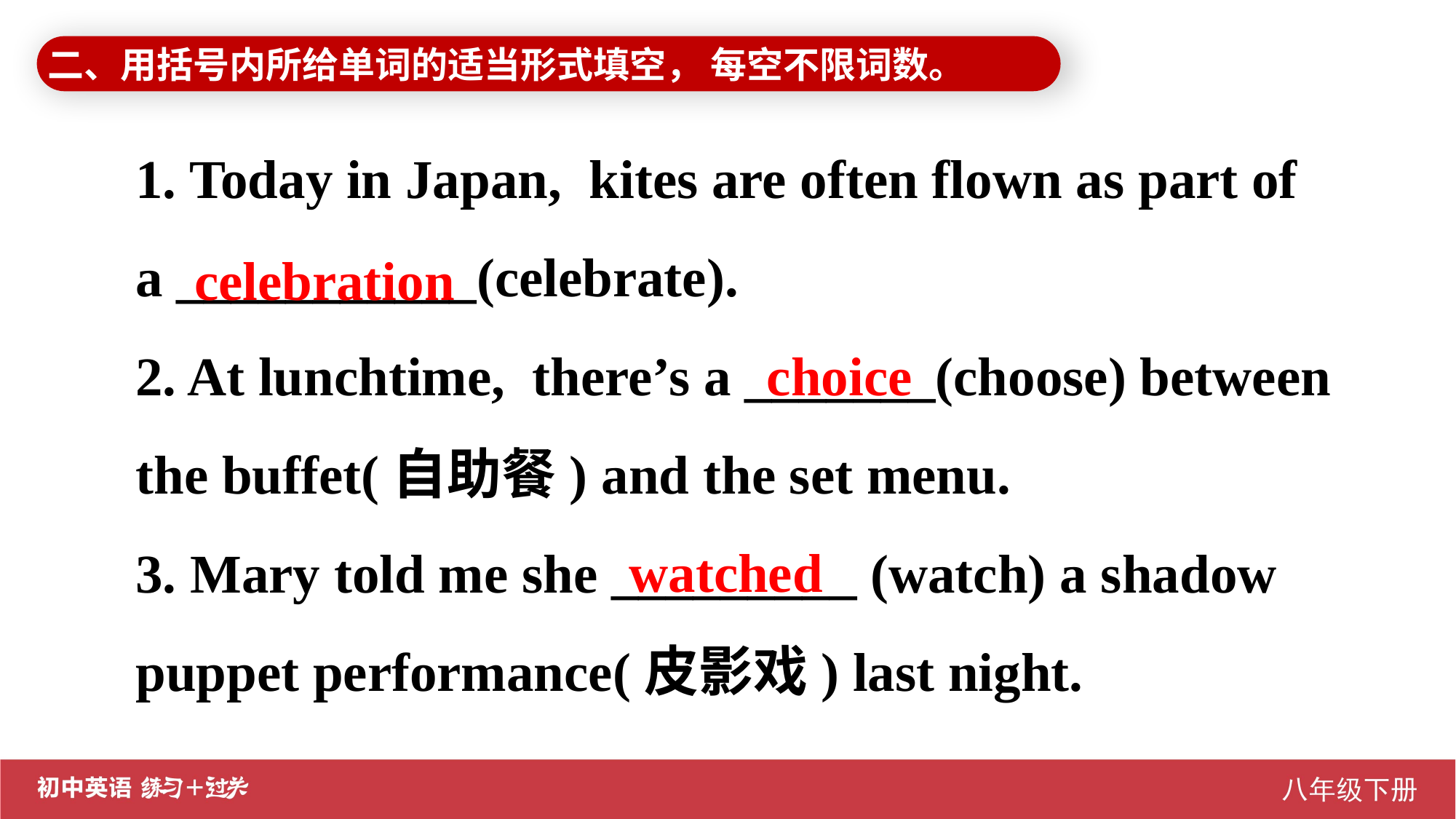

二、用括号内所给单词的适当形式填空， 每空不限词数。
1. Today in Japan,  kites are often flown as part of a ___________(celebrate).
2. At lunchtime,  there’s a _______(choose) between the buffet(自助餐) and the set menu.
3. Mary told me she _________ (watch) a shadow puppet performance(皮影戏) last night.
celebration
 choice
watched